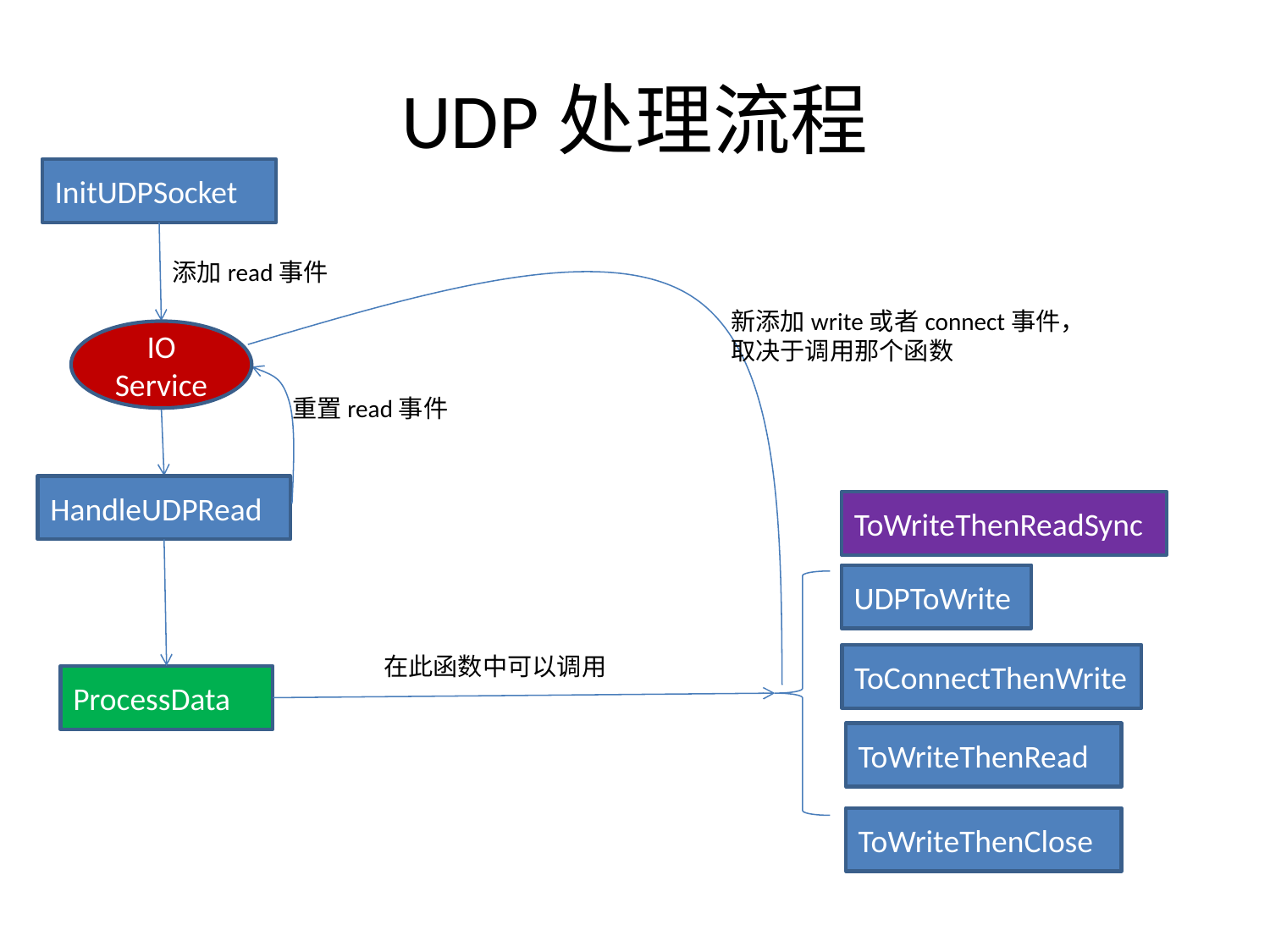

# UDP处理流程
InitUDPSocket
添加read事件

新添加write或者connect事件，
取决于调用那个函数
IO
Service

重置read事件
HandleUDPRead
ToWriteThenReadSync
UDPToWrite

在此函数中可以调用
ToConnectThenWrite
ProcessData
ToWriteThenRead
ToWriteThenClose